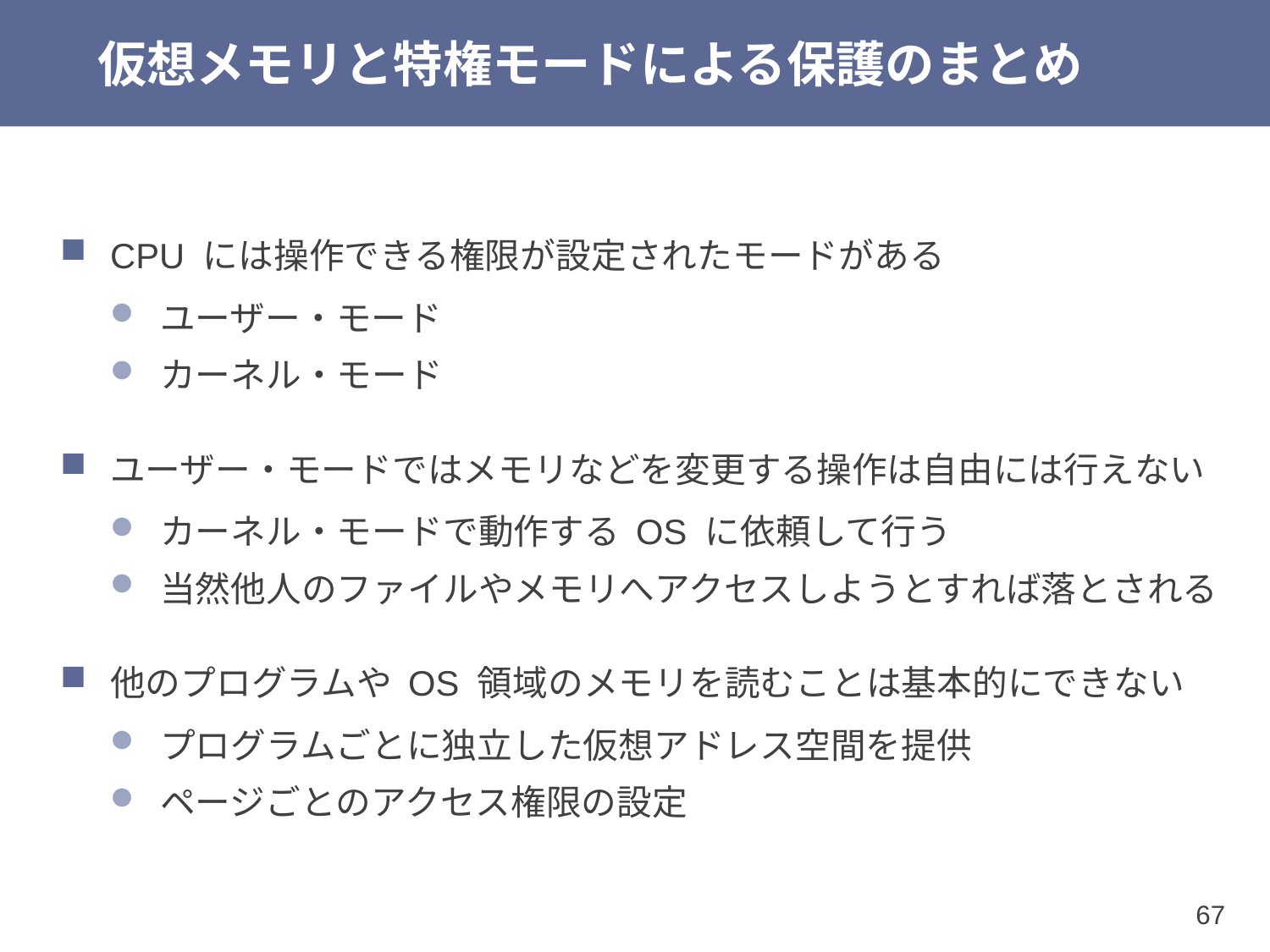

# 仮想メモリと特権モードによる保護のまとめ
CPU には操作できる権限が設定されたモードがある
ユーザー・モード
カーネル・モード
ユーザー・モードではメモリなどを変更する操作は自由には行えない
カーネル・モードで動作する OS に依頼して行う
当然他人のファイルやメモリへアクセスしようとすれば落とされる
他のプログラムや OS 領域のメモリを読むことは基本的にできない
プログラムごとに独立した仮想アドレス空間を提供
ページごとのアクセス権限の設定